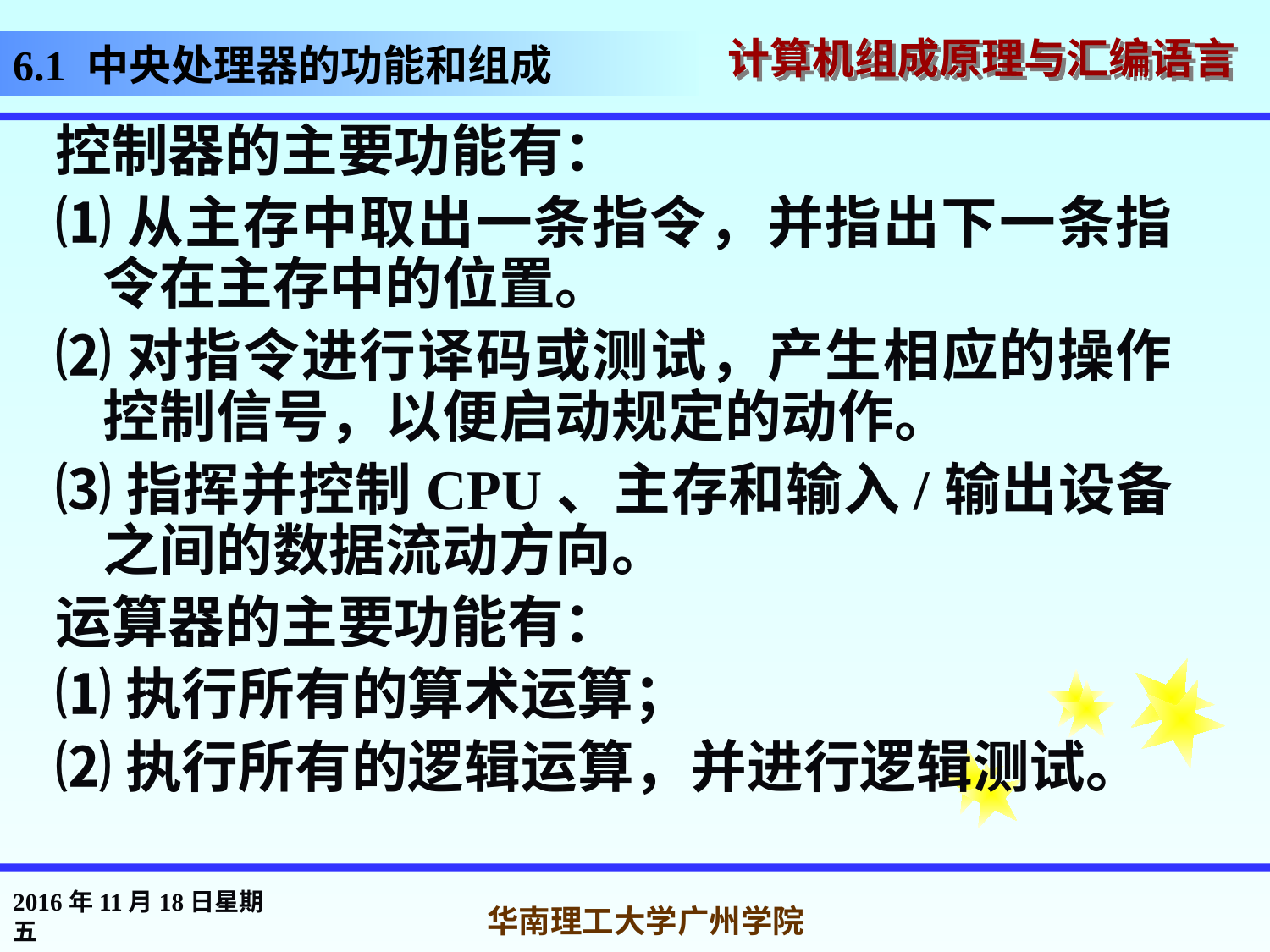

# 6.1 中央处理器的功能和组成
控制器的主要功能有：
⑴从主存中取出一条指令，并指出下一条指令在主存中的位置。
⑵对指令进行译码或测试，产生相应的操作控制信号，以便启动规定的动作。
⑶指挥并控制CPU、主存和输入/输出设备之间的数据流动方向。
运算器的主要功能有：
⑴执行所有的算术运算；
⑵执行所有的逻辑运算，并进行逻辑测试。
2016年11月18日星期五
华南理工大学广州学院